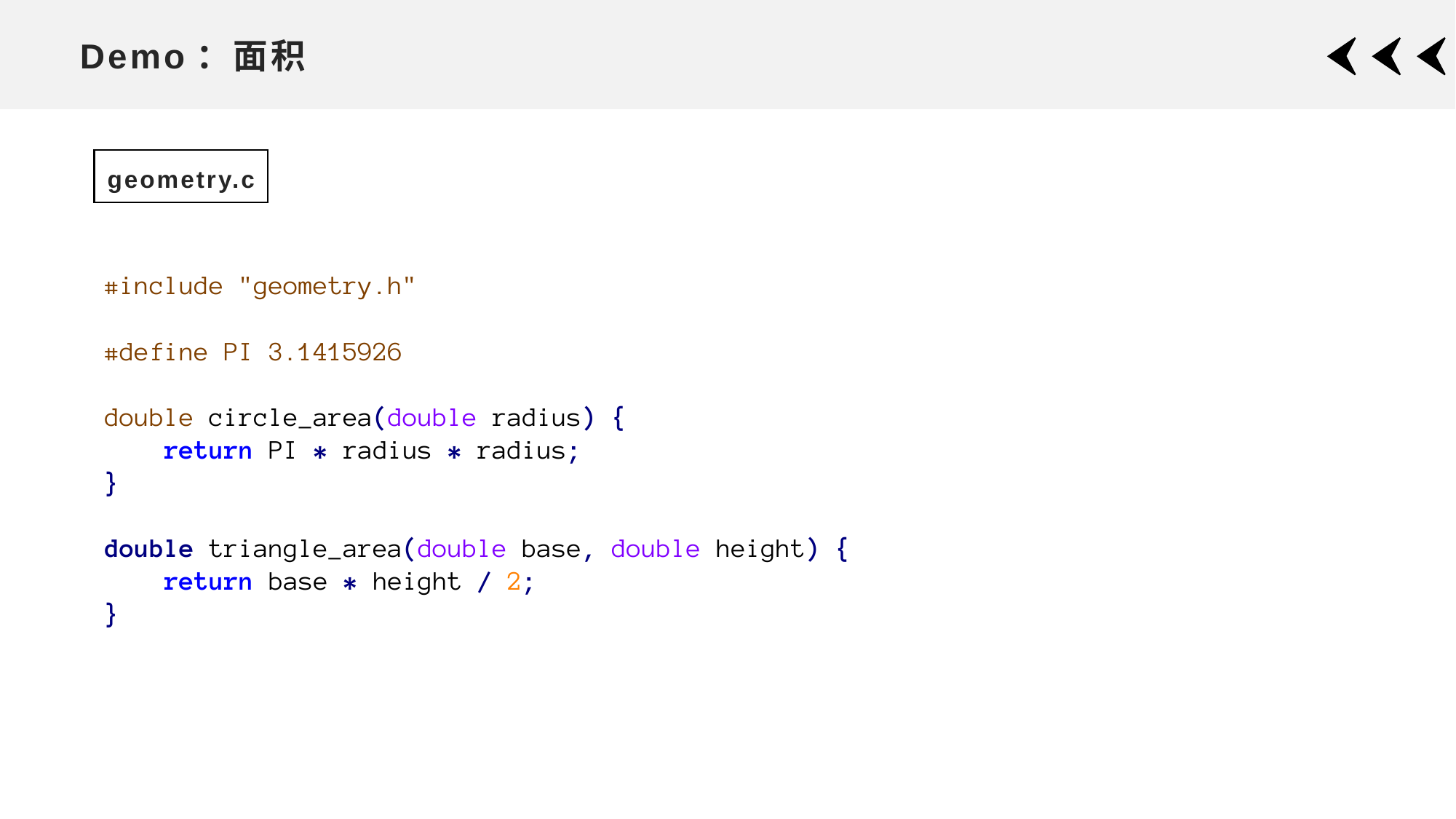

# Demo：面积
geometry.c
#include "geometry.h" #define PI 3.1415926 double circle_area(double radius) {    return PI * radius * radius;} double triangle_area(double base, double height) {    return base * height / 2;}